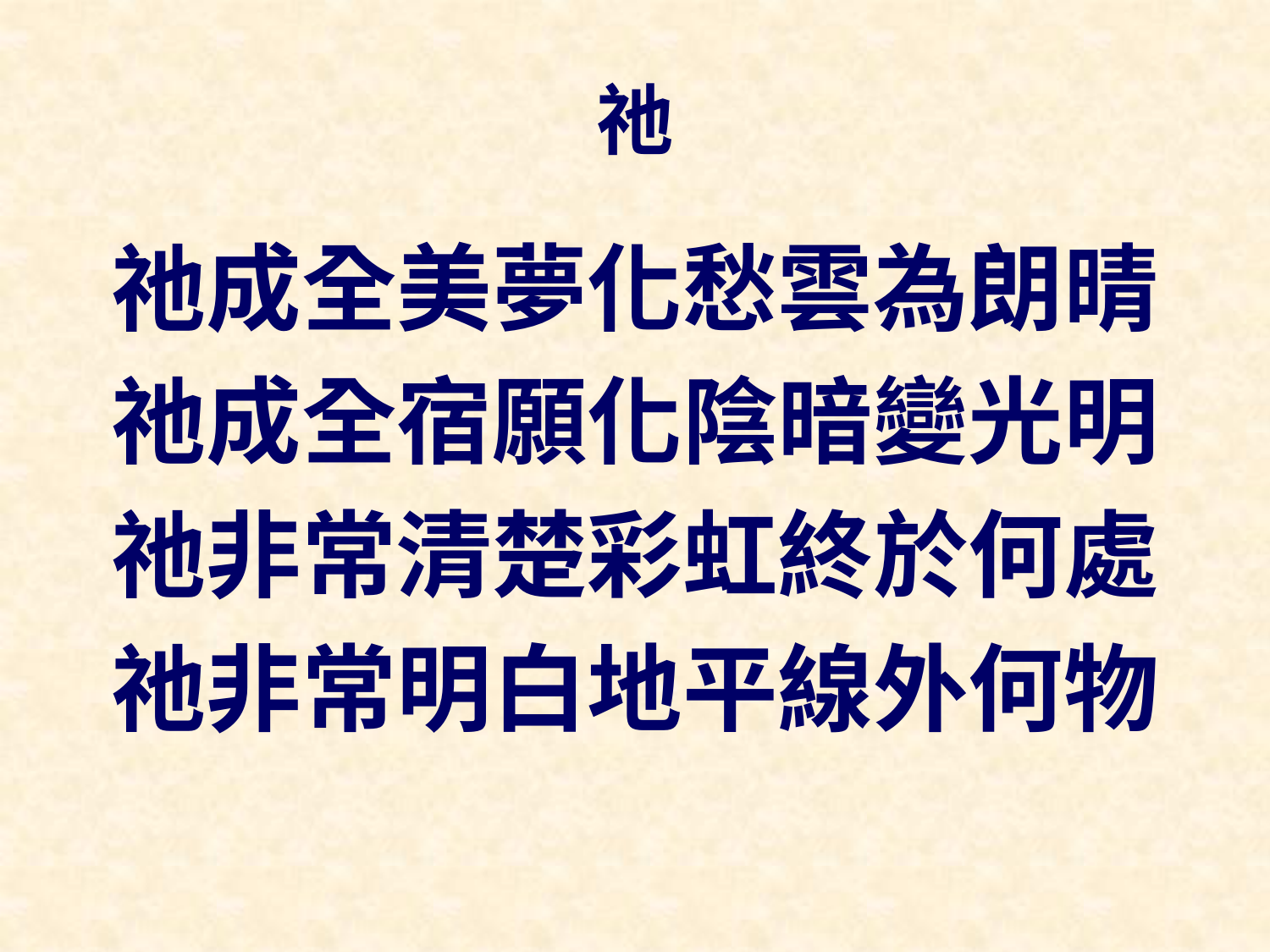

# 祂
祂成全美夢化愁雲為朗晴
祂成全宿願化陰暗變光明
祂非常清楚彩虹終於何處
祂非常明白地平線外何物